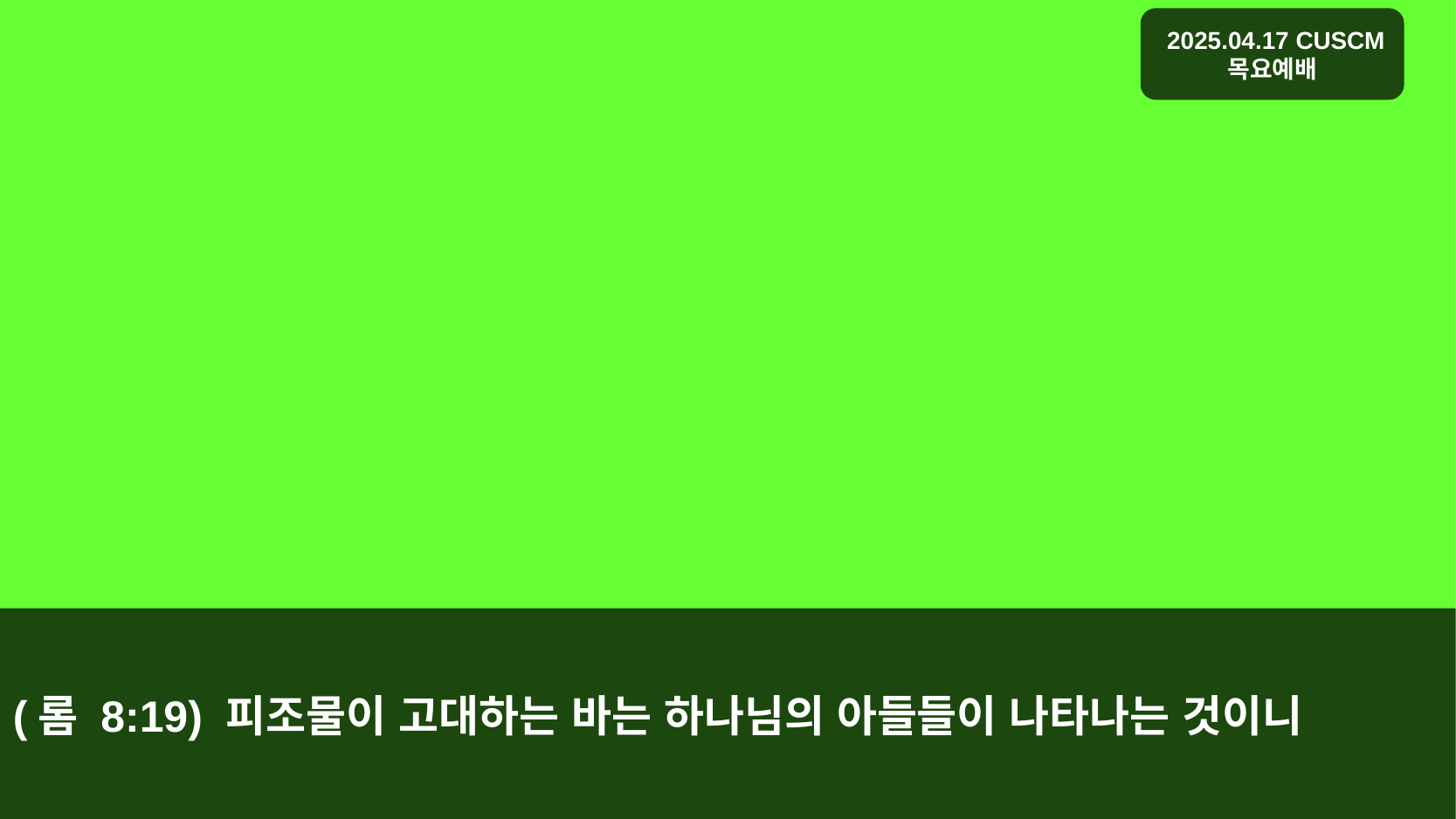

# (롬 8:19) 피조물이 고대하는 바는 하나님의 아들들이 나타나는 것이니